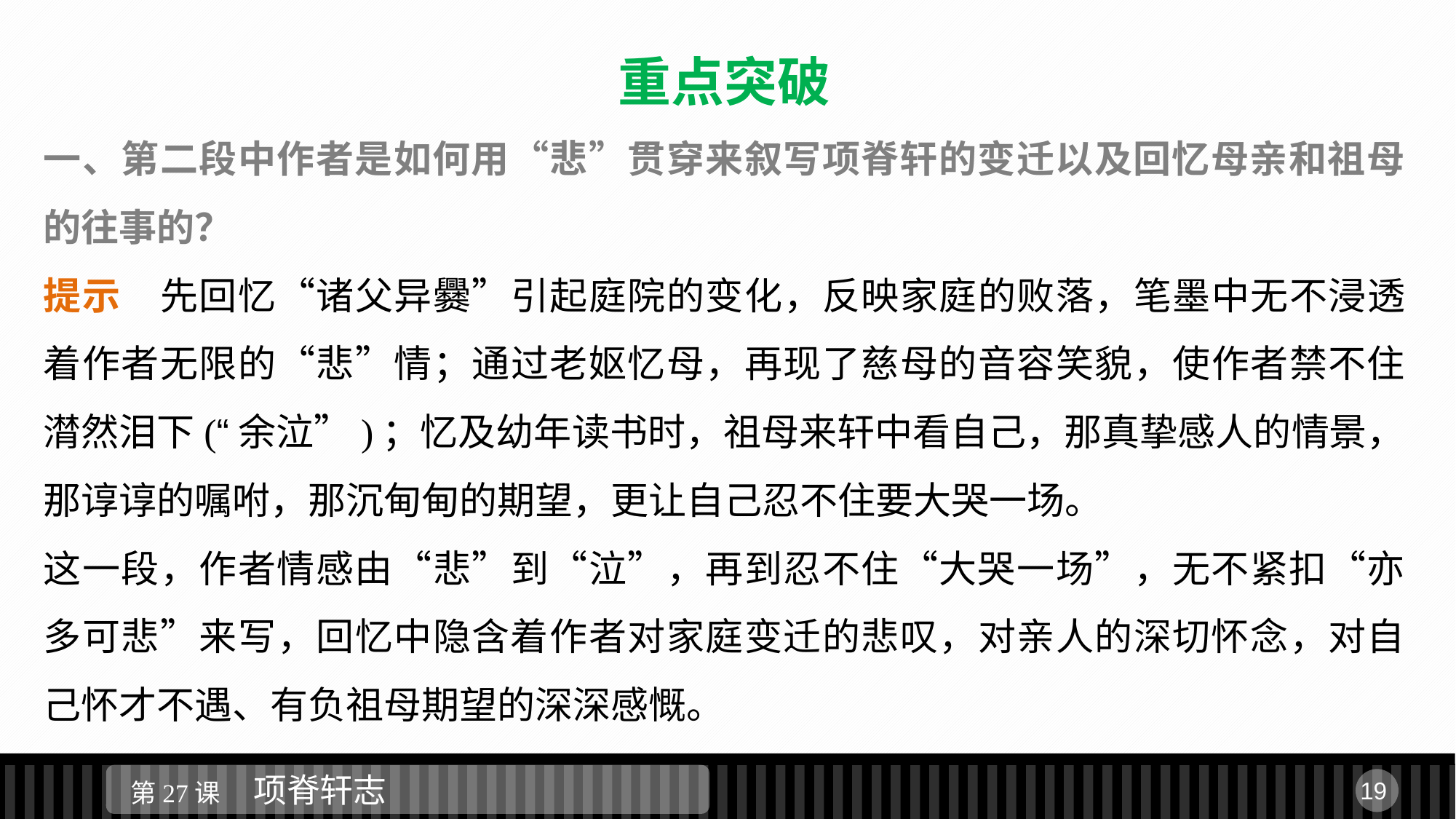

重点突破
一、第二段中作者是如何用“悲”贯穿来叙写项脊轩的变迁以及回忆母亲和祖母的往事的？
提示　先回忆“诸父异爨”引起庭院的变化，反映家庭的败落，笔墨中无不浸透着作者无限的“悲”情；通过老妪忆母，再现了慈母的音容笑貌，使作者禁不住潸然泪下(“余泣”)；忆及幼年读书时，祖母来轩中看自己，那真挚感人的情景，那谆谆的嘱咐，那沉甸甸的期望，更让自己忍不住要大哭一场。
这一段，作者情感由“悲”到“泣”，再到忍不住“大哭一场”，无不紧扣“亦多可悲”来写，回忆中隐含着作者对家庭变迁的悲叹，对亲人的深切怀念，对自己怀才不遇、有负祖母期望的深深感慨。